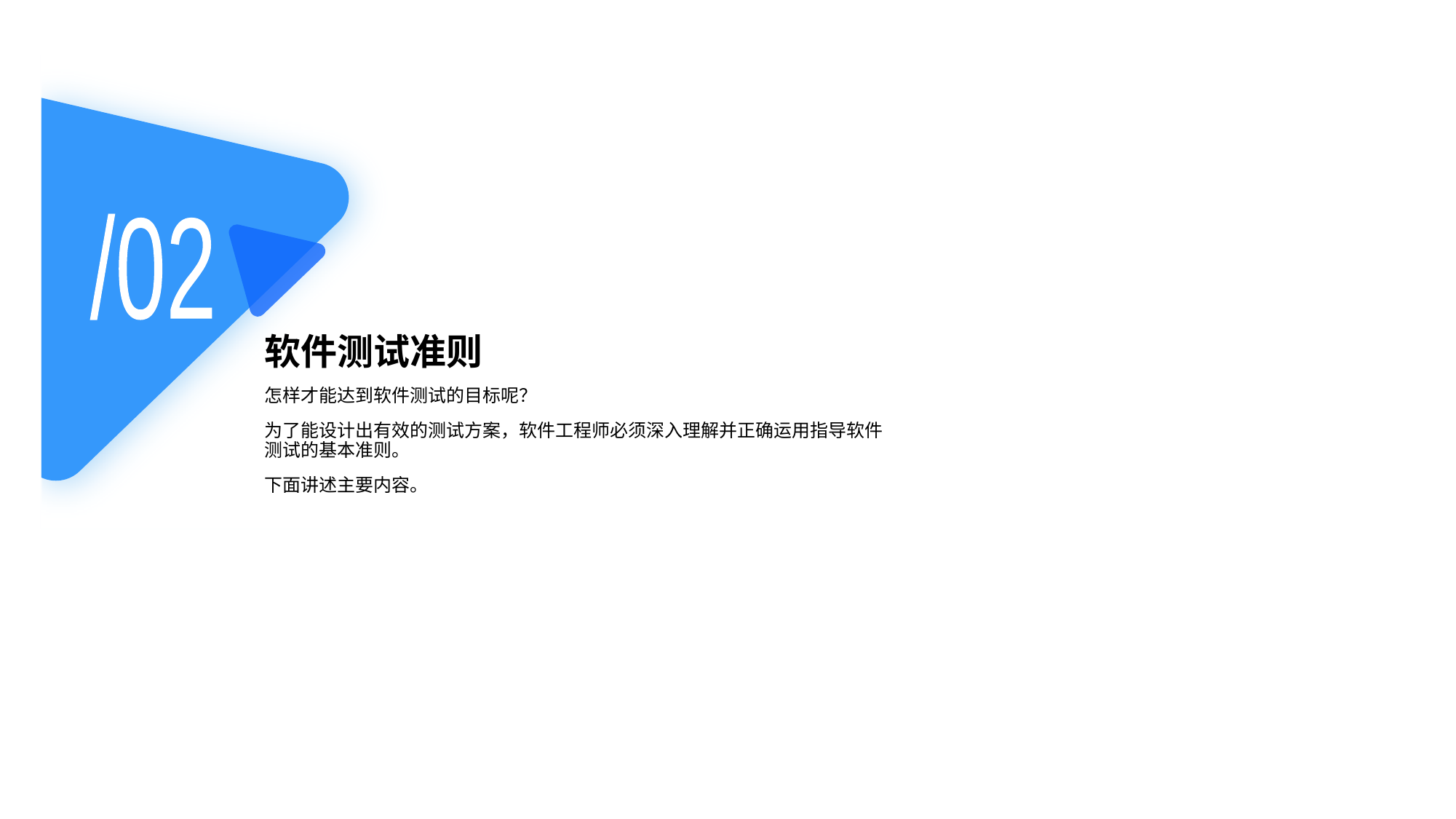

/02
# 软件测试准则
怎样才能达到软件测试的目标呢？
为了能设计出有效的测试方案，软件工程师必须深入理解并正确运用指导软件测试的基本准则。
下面讲述主要内容。